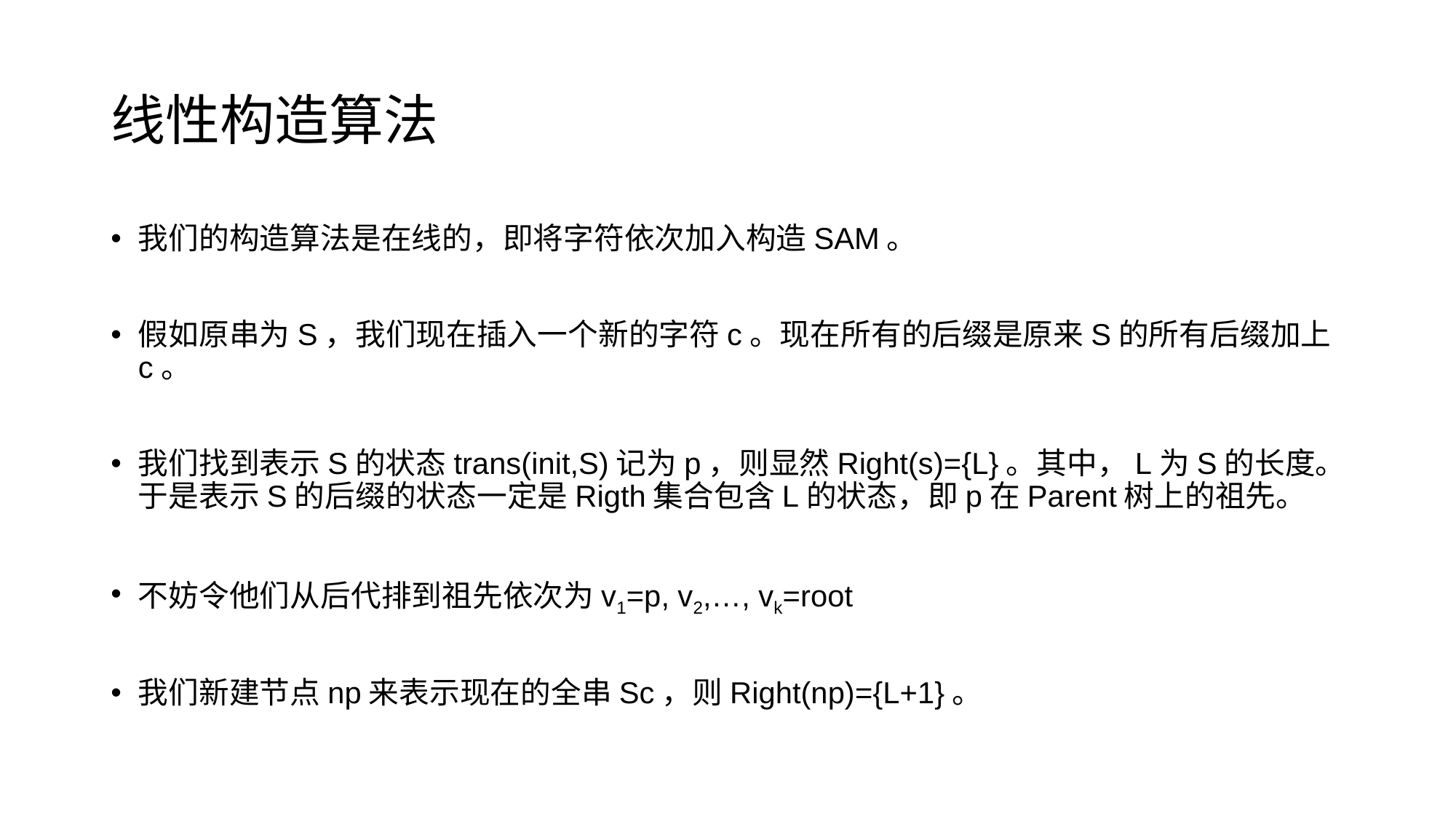

# 线性构造算法
我们的构造算法是在线的，即将字符依次加入构造SAM。

假如原串为S，我们现在插入一个新的字符c。现在所有的后缀是原来S的所有后缀加上c。

我们找到表示S的状态trans(init,S)记为p，则显然Right(s)={L}。其中，L为S的长度。于是表示S的后缀的状态一定是Rigth集合包含L的状态，即p在Parent树上的祖先。

不妨令他们从后代排到祖先依次为v1=p, v2,…, vk=root

我们新建节点np来表示现在的全串Sc，则Right(np)={L+1}。